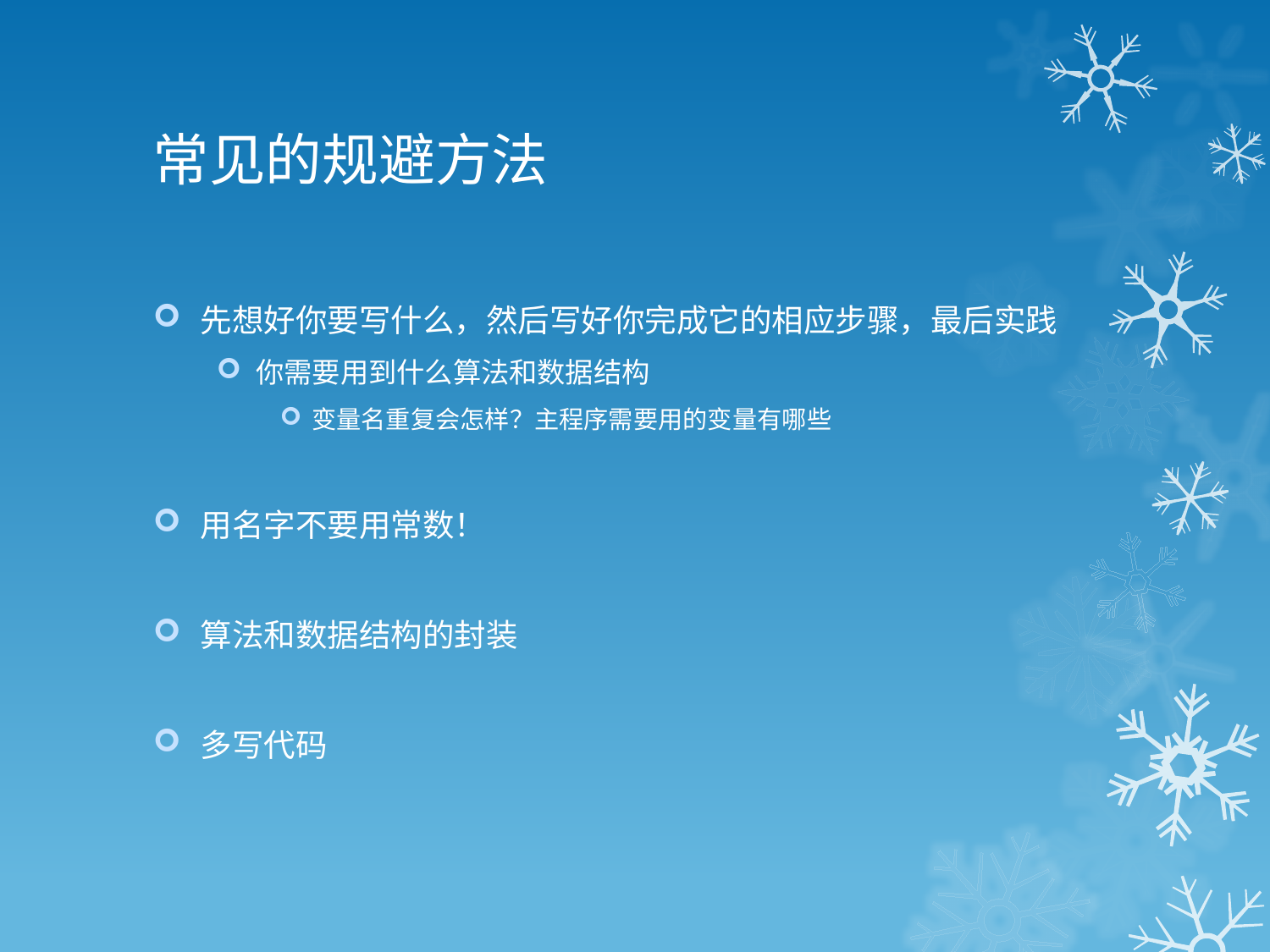

# 常见的规避方法
先想好你要写什么，然后写好你完成它的相应步骤，最后实践
你需要用到什么算法和数据结构
变量名重复会怎样？主程序需要用的变量有哪些

用名字不要用常数！

算法和数据结构的封装

多写代码